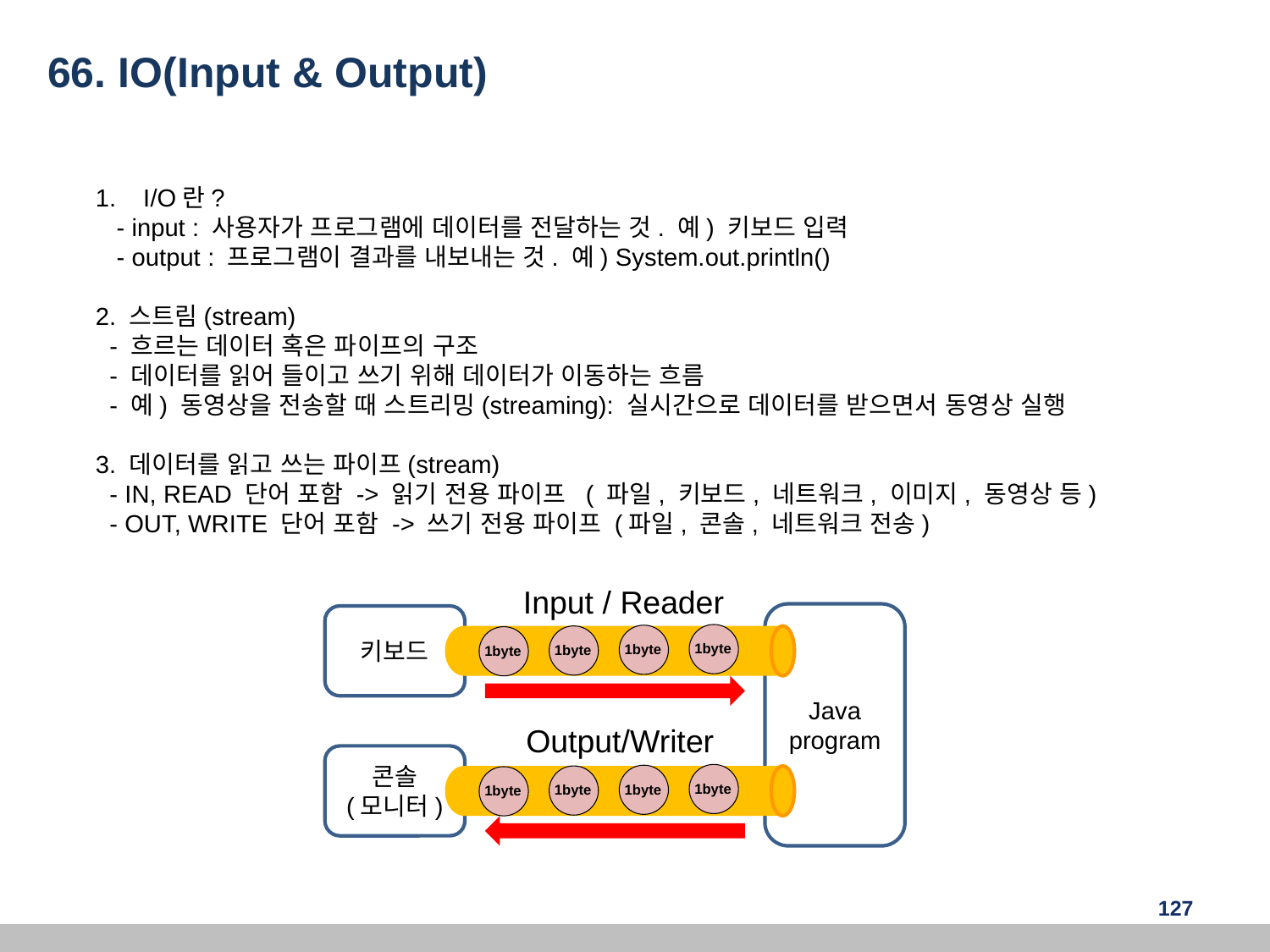

66. IO(Input & Output)
I/O란?
   - input : 사용자가 프로그램에 데이터를 전달하는 것. 예) 키보드 입력
   - output : 프로그램이 결과를 내보내는 것. 예) System.out.println()

2. 스트림(stream)
  - 흐르는 데이터 혹은 파이프의 구조
  - 데이터를 읽어 들이고 쓰기 위해 데이터가 이동하는 흐름
  - 예) 동영상을 전송할 때 스트리밍(streaming): 실시간으로 데이터를 받으면서 동영상 실행

3. 데이터를 읽고 쓰는 파이프(stream)
  - IN, READ 단어 포함 -> 읽기 전용 파이프  ( 파일, 키보드, 네트워크, 이미지, 동영상 등)
  - OUT, WRITE 단어 포함 -> 쓰기 전용 파이프 (파일, 콘솔, 네트워크 전송)
Input / Reader
Java program
키보드

1byte

1byte

1byte

1byte

Output/Writer
콘솔
(모니터)

1byte

1byte

1byte

1byte

127